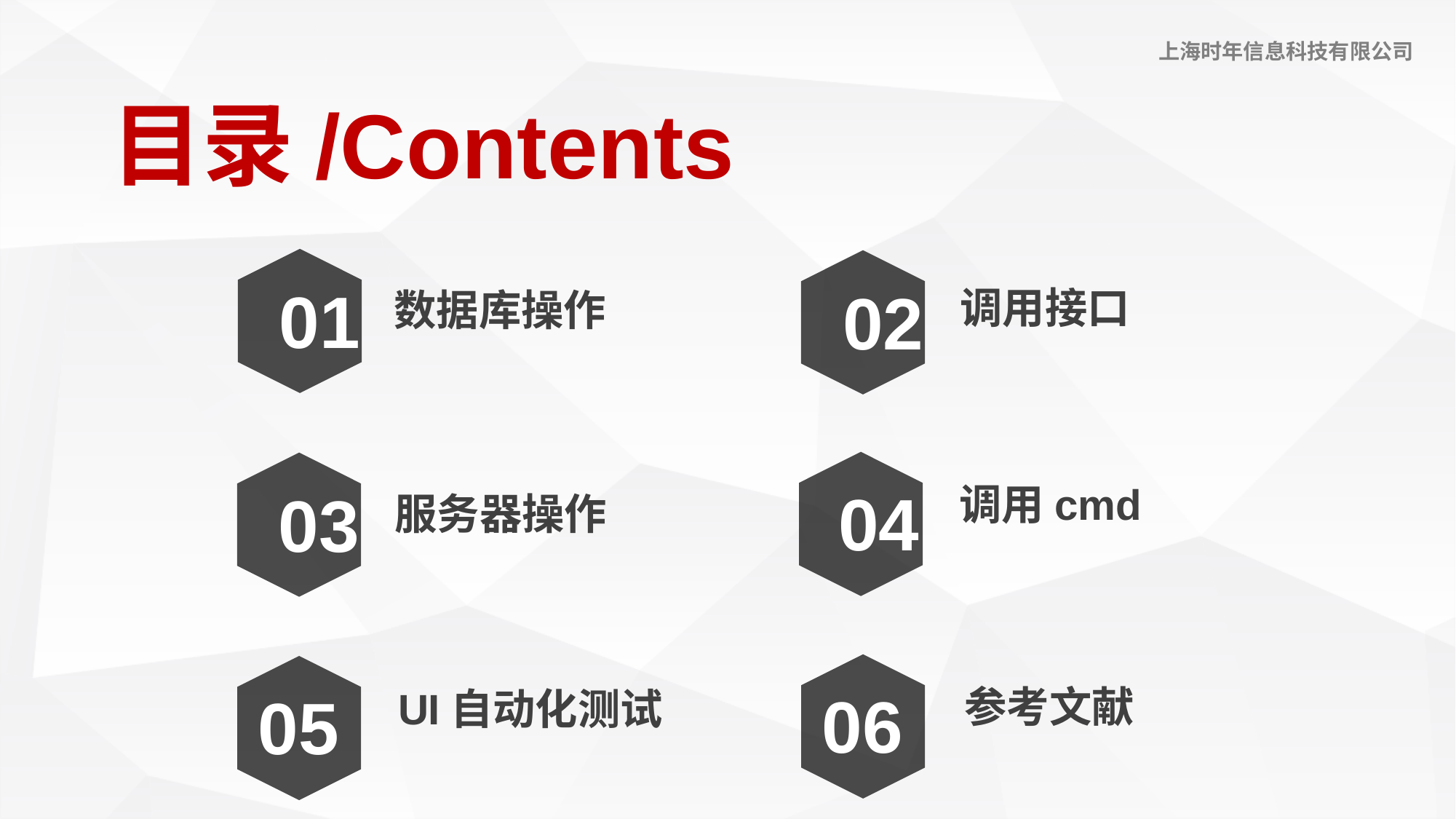

目录/Contents

01
数据库操作

02
调用接口

04
调用cmd

03
服务器操作

06
参考文献

05
UI自动化测试
2